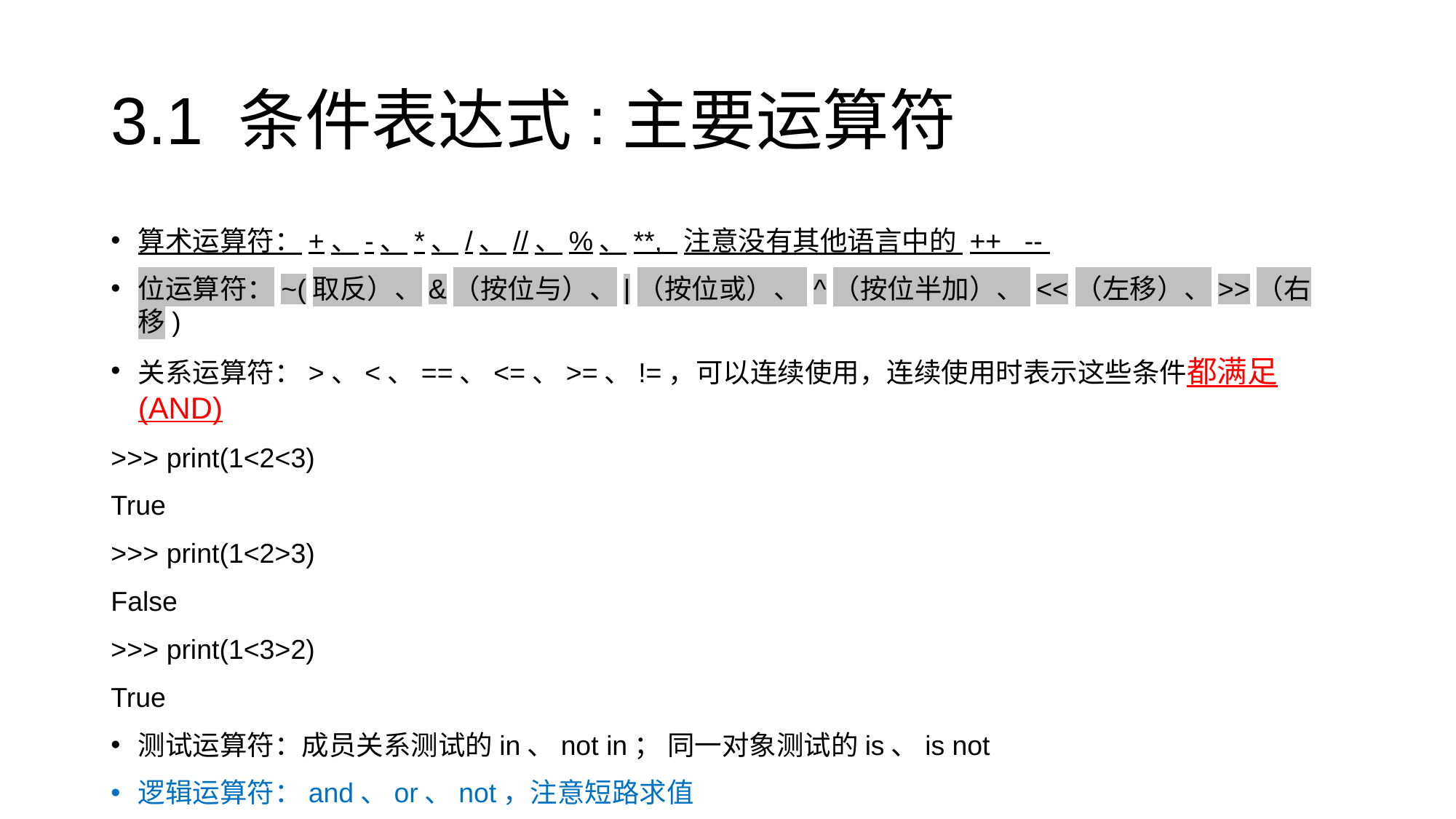

# 3.1 条件表达式:主要运算符
算术运算符：+、-、*、/、//、%、**,  注意没有其他语言中的 ++   --
位运算符：~(取反）、&（按位与）、|（按位或）、 ^（按位半加）、 <<（左移）、>>（右移)
关系运算符：>、<、==、<=、>=、!=，可以连续使用，连续使用时表示这些条件都满足(AND)
>>> print(1<2<3)
True
>>> print(1<2>3)
False
>>> print(1<3>2)
True
测试运算符：成员关系测试的in、not in； 同一对象测试的is、is not
逻辑运算符：and、or、not，注意短路求值